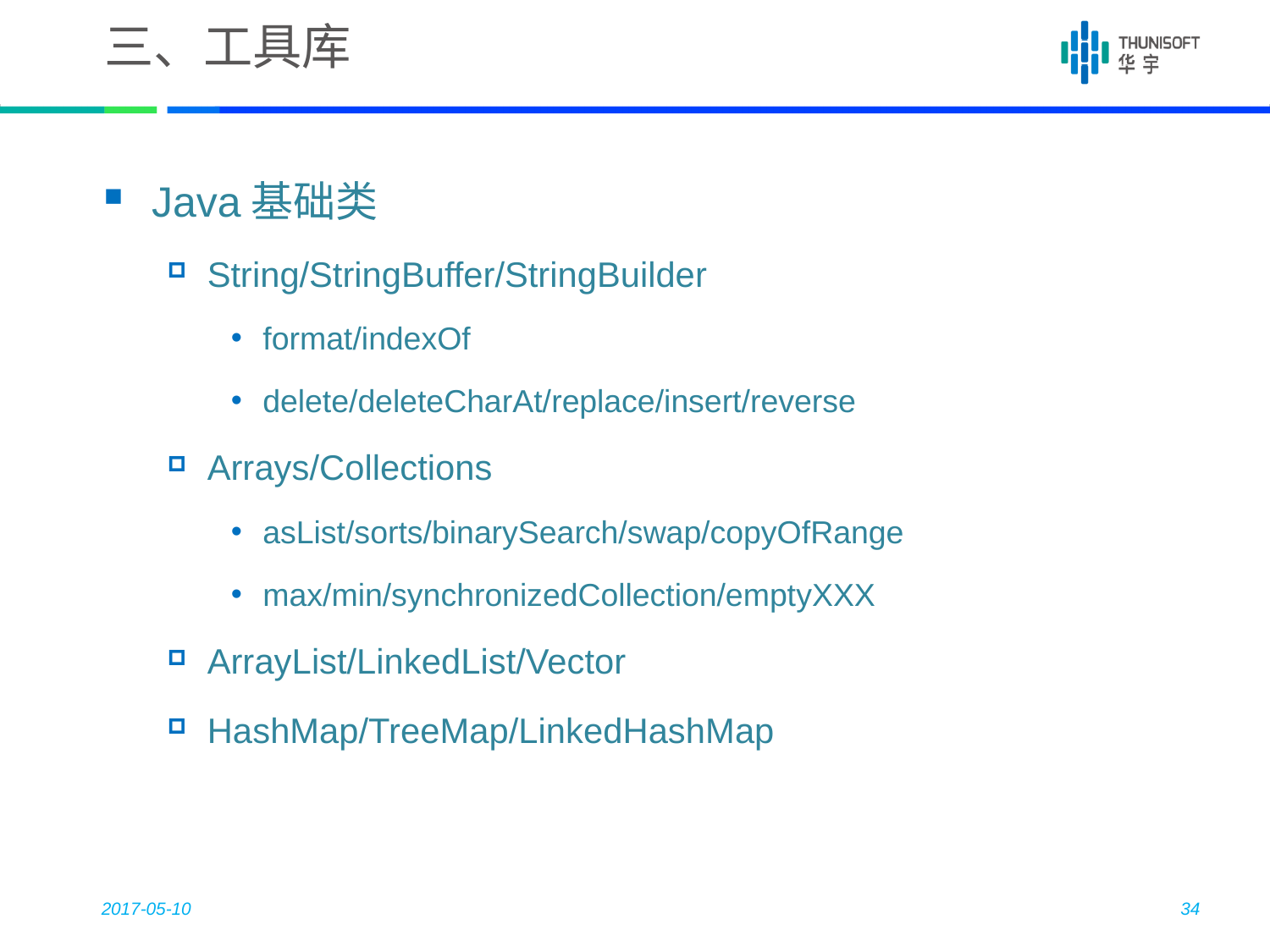

# 三、工具库
Java基础类
String/StringBuffer/StringBuilder
format/indexOf
delete/deleteCharAt/replace/insert/reverse
Arrays/Collections
asList/sorts/binarySearch/swap/copyOfRange
max/min/synchronizedCollection/emptyXXX
ArrayList/LinkedList/Vector
HashMap/TreeMap/LinkedHashMap

2017-05-10
34